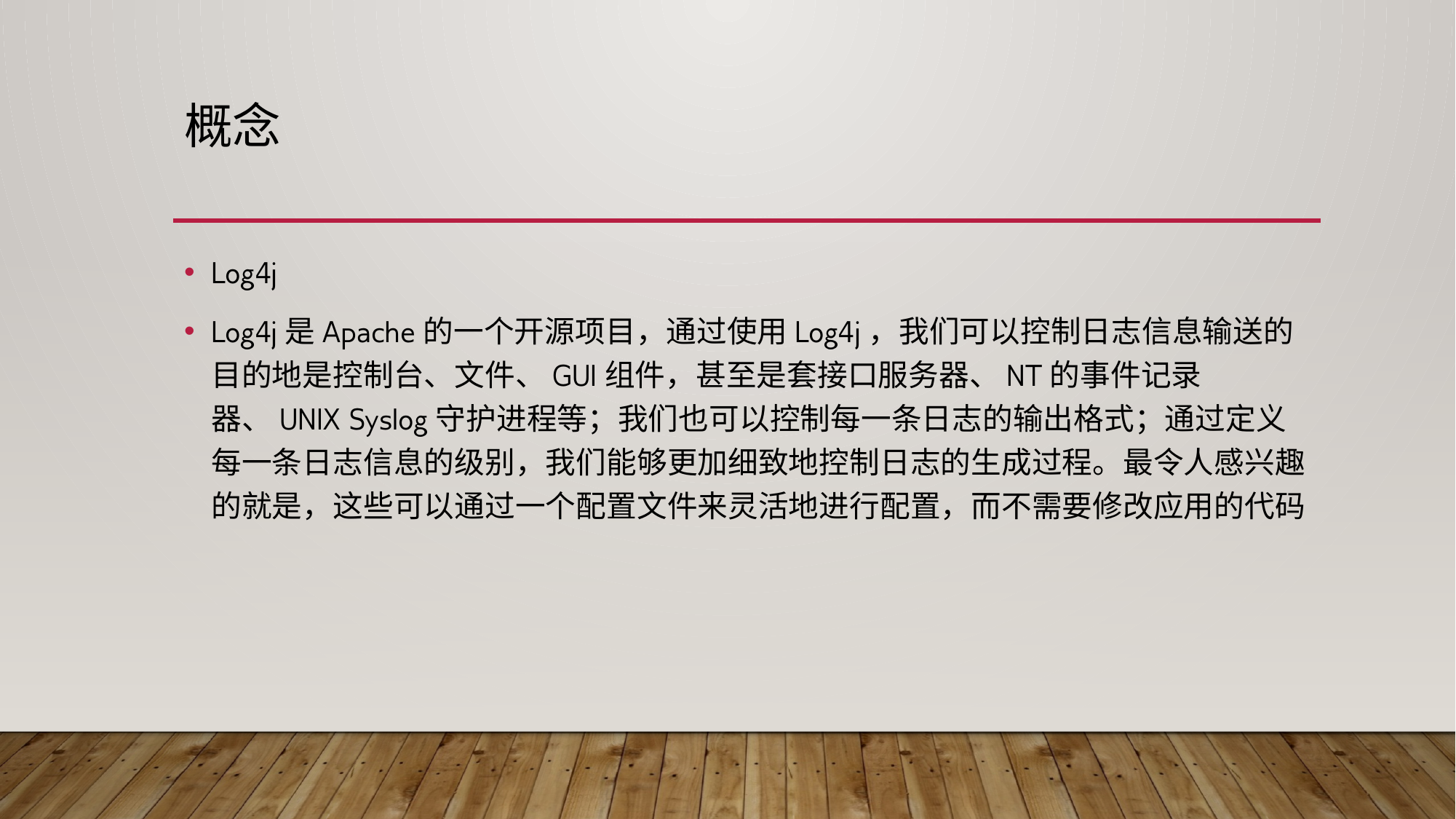

# 概念
Log4j
Log4j是Apache的一个开源项目，通过使用Log4j，我们可以控制日志信息输送的目的地是控制台、文件、GUI组件，甚至是套接口服务器、NT的事件记录器、UNIX Syslog守护进程等；我们也可以控制每一条日志的输出格式；通过定义每一条日志信息的级别，我们能够更加细致地控制日志的生成过程。最令人感兴趣的就是，这些可以通过一个配置文件来灵活地进行配置，而不需要修改应用的代码